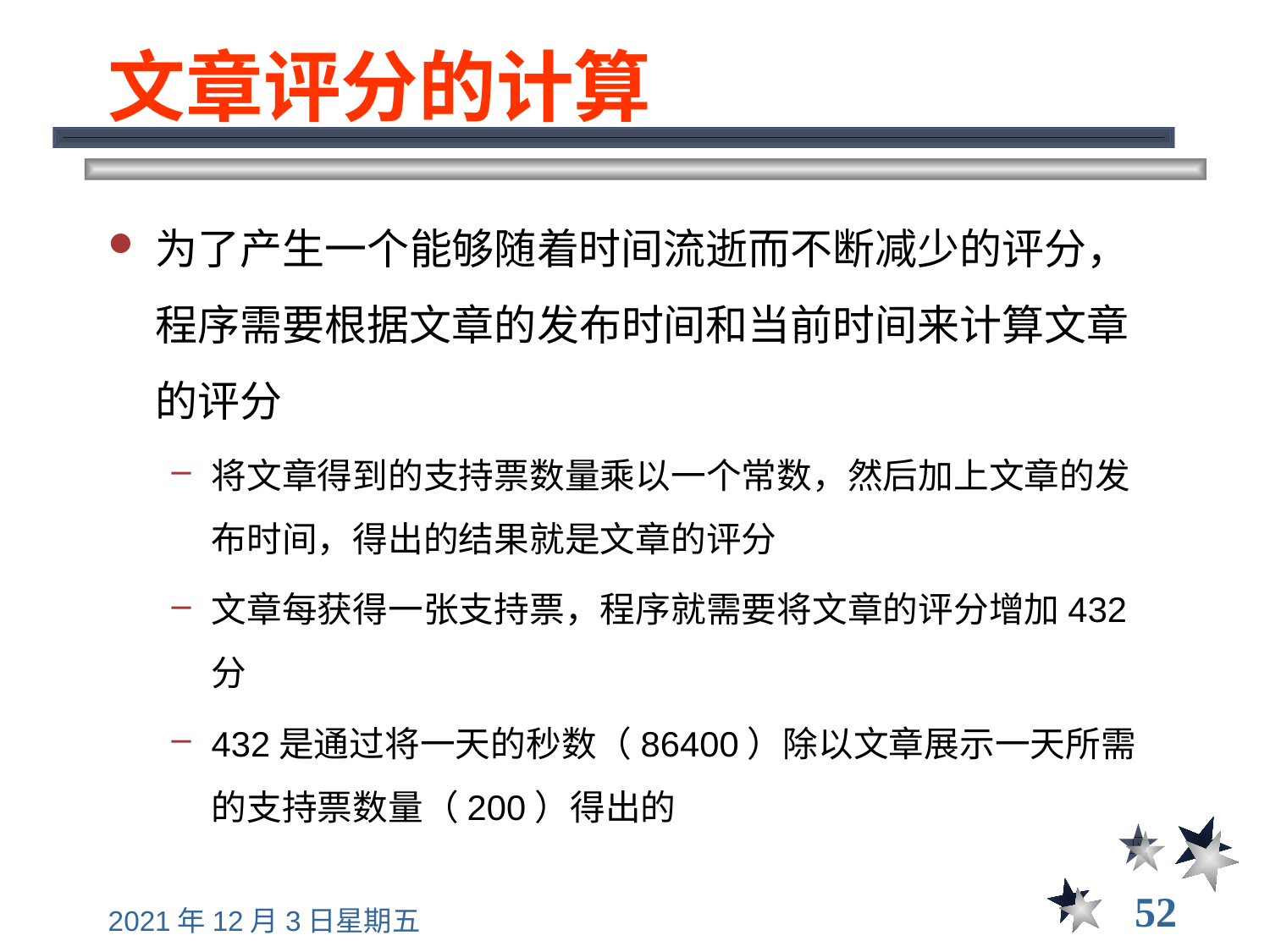

# 文章评分的计算
为了产生一个能够随着时间流逝而不断减少的评分，程序需要根据文章的发布时间和当前时间来计算文章的评分
将文章得到的支持票数量乘以一个常数，然后加上文章的发布时间，得出的结果就是文章的评分
文章每获得一张支持票，程序就需要将文章的评分增加432分
432是通过将一天的秒数（86400）除以文章展示一天所需的支持票数量（200）得出的
52
2021年12月3日星期五
大数据管理----前言